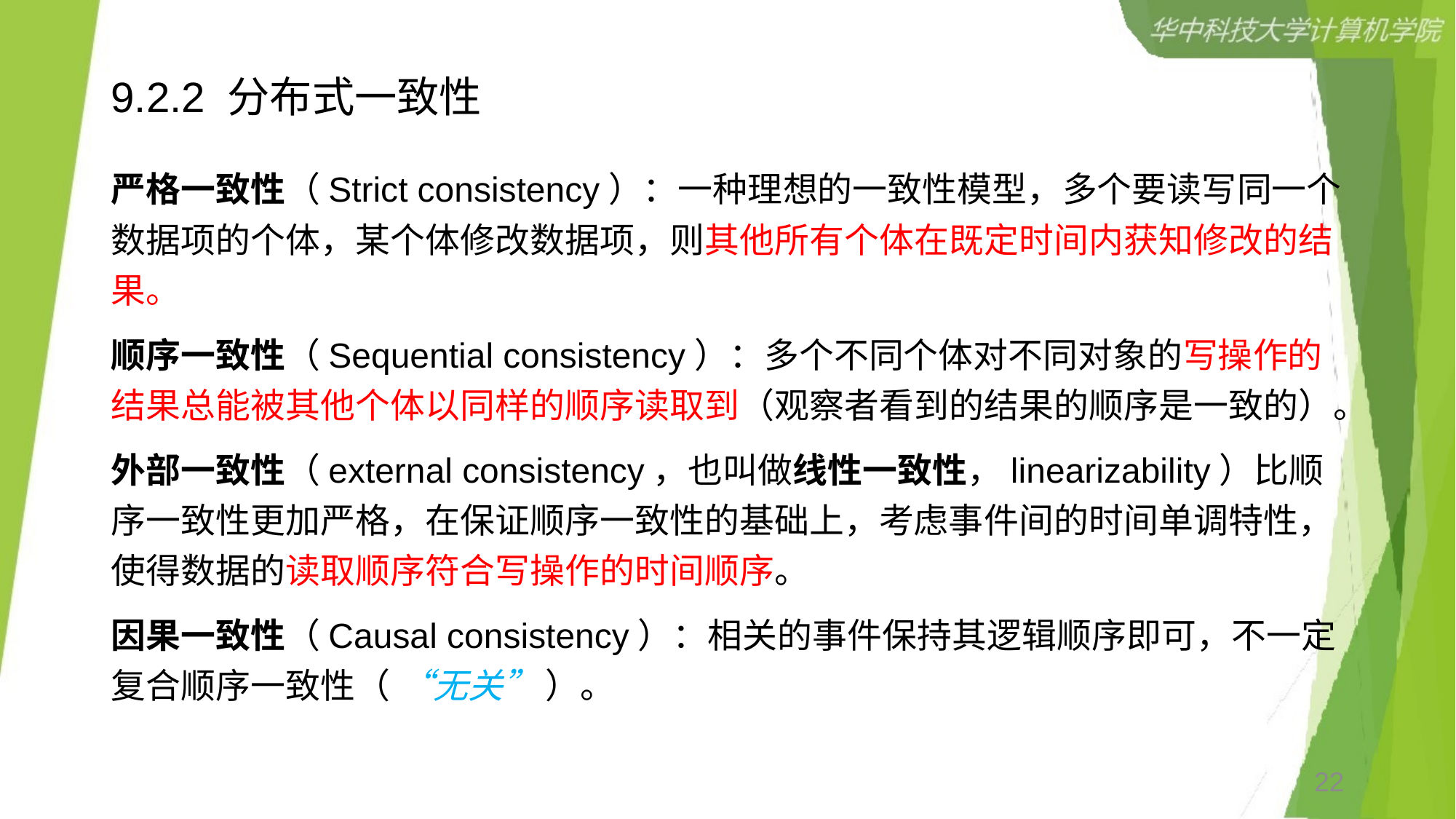

# 9.2.2 分布式一致性
严格一致性（Strict consistency）：一种理想的一致性模型，多个要读写同一个数据项的个体，某个体修改数据项，则其他所有个体在既定时间内获知修改的结果。
顺序一致性（Sequential consistency）：多个不同个体对不同对象的写操作的结果总能被其他个体以同样的顺序读取到（观察者看到的结果的顺序是一致的）。
外部一致性（external consistency，也叫做线性一致性，linearizability）比顺序一致性更加严格，在保证顺序一致性的基础上，考虑事件间的时间单调特性，使得数据的读取顺序符合写操作的时间顺序。
因果一致性（Causal consistency）：相关的事件保持其逻辑顺序即可，不一定复合顺序一致性（ “无关” ）。

22